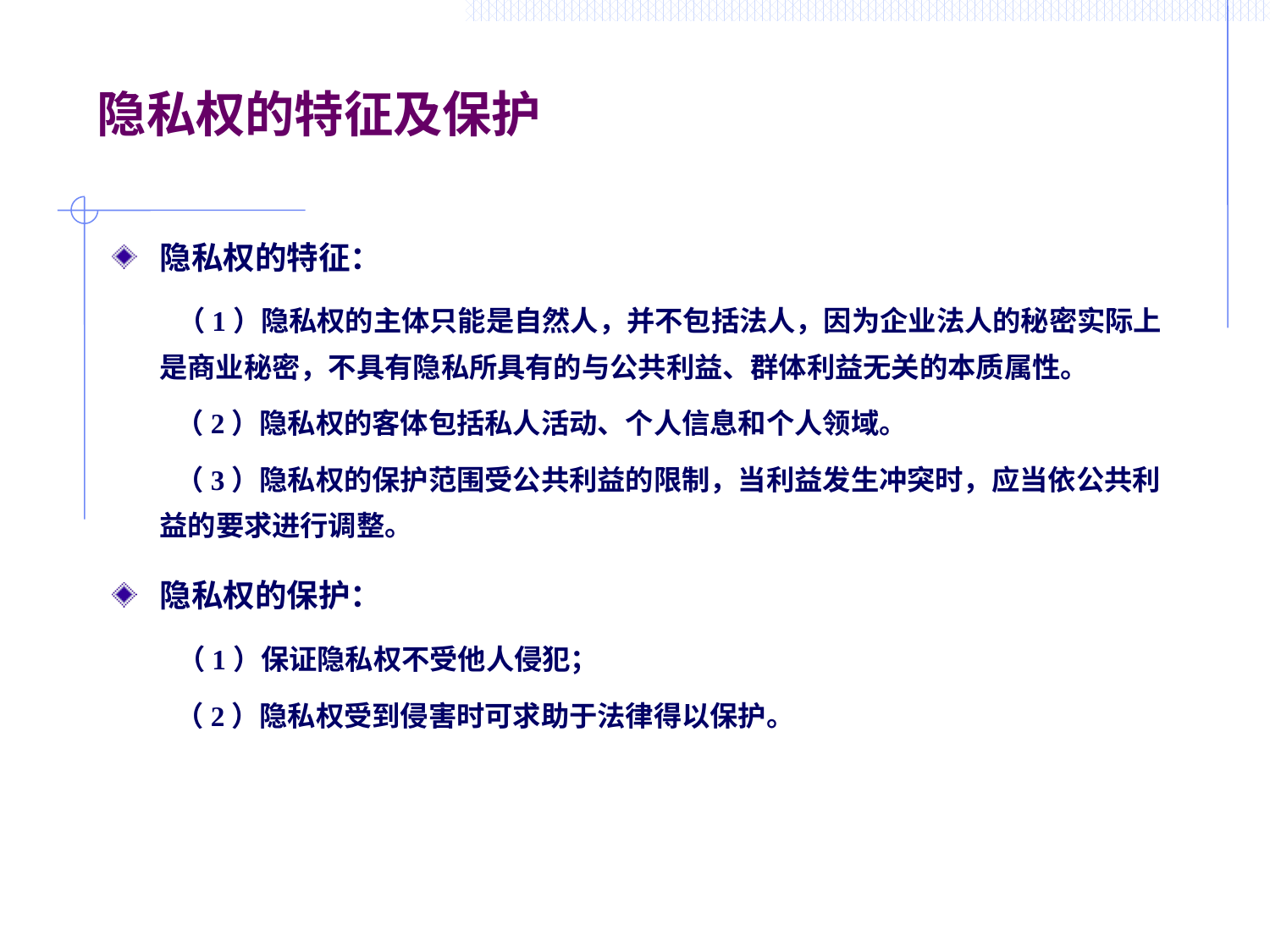

# 隐私权的特征及保护
隐私权的特征：
        （1）隐私权的主体只能是自然人，并不包括法人，因为企业法人的秘密实际上是商业秘密，不具有隐私所具有的与公共利益、群体利益无关的本质属性。
         （2）隐私权的客体包括私人活动、个人信息和个人领域。
         （3）隐私权的保护范围受公共利益的限制，当利益发生冲突时，应当依公共利益的要求进行调整。
隐私权的保护：
        （1）保证隐私权不受他人侵犯；
         （2）隐私权受到侵害时可求助于法律得以保护。